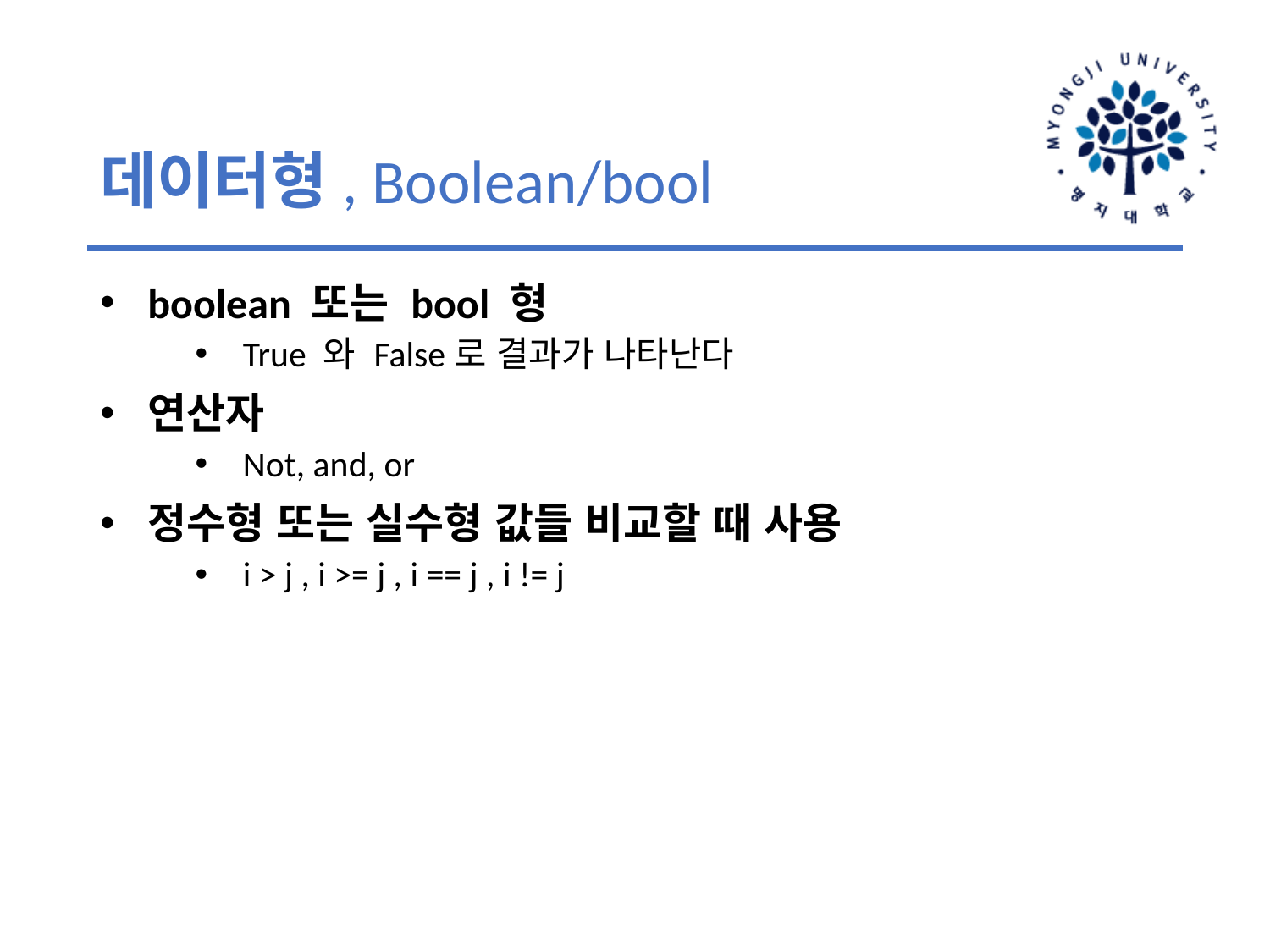

# 데이터형, Boolean/bool
boolean 또는 bool 형
True 와 False로 결과가 나타난다
연산자
Not, and, or
정수형 또는 실수형 값들 비교할 때 사용
i > j , i >= j , i == j , i != j